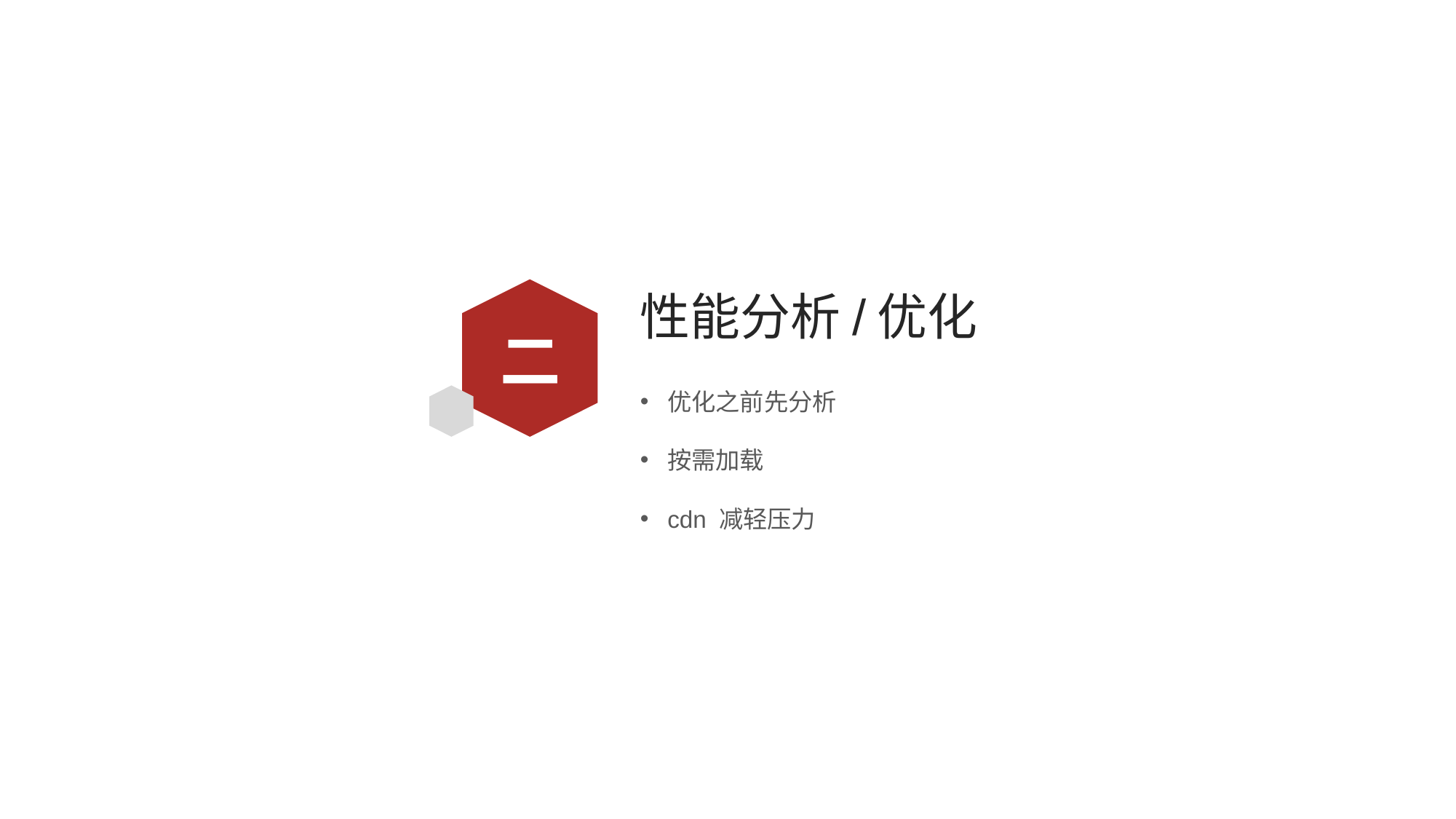

# 性能分析/优化
二
优化之前先分析
按需加载
cdn 减轻压力